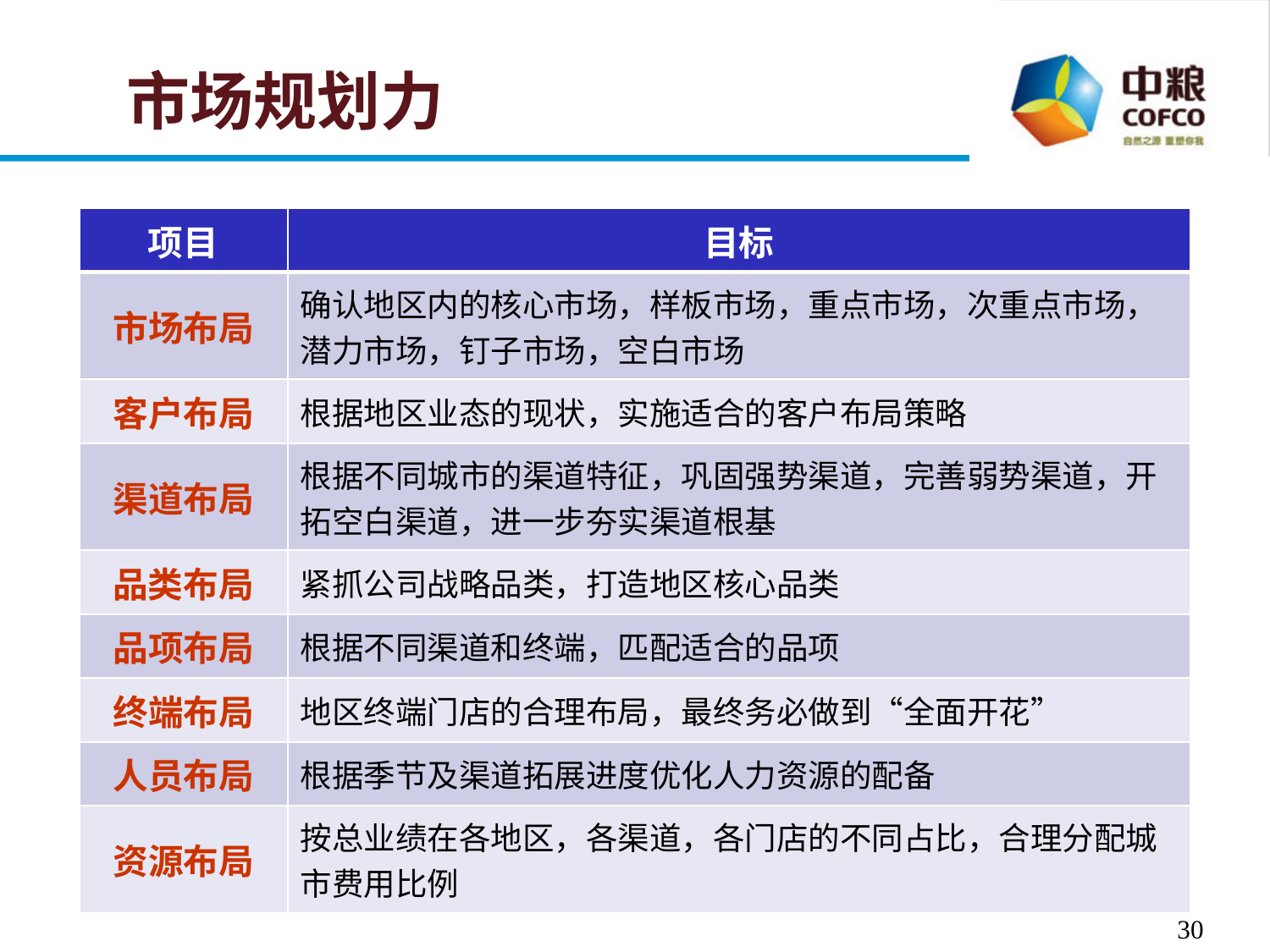

# 市场规划力
| 项目 | 目标 |
| --- | --- |
| 市场布局 | 确认地区内的核心市场，样板市场，重点市场，次重点市场，潜力市场，钉子市场，空白市场 |
| 客户布局 | 根据地区业态的现状，实施适合的客户布局策略 |
| 渠道布局 | 根据不同城市的渠道特征，巩固强势渠道，完善弱势渠道，开拓空白渠道，进一步夯实渠道根基 |
| 品类布局 | 紧抓公司战略品类，打造地区核心品类 |
| 品项布局 | 根据不同渠道和终端，匹配适合的品项 |
| 终端布局 | 地区终端门店的合理布局，最终务必做到“全面开花” |
| 人员布局 | 根据季节及渠道拓展进度优化人力资源的配备 |
| 资源布局 | 按总业绩在各地区，各渠道，各门店的不同占比，合理分配城市费用比例 |